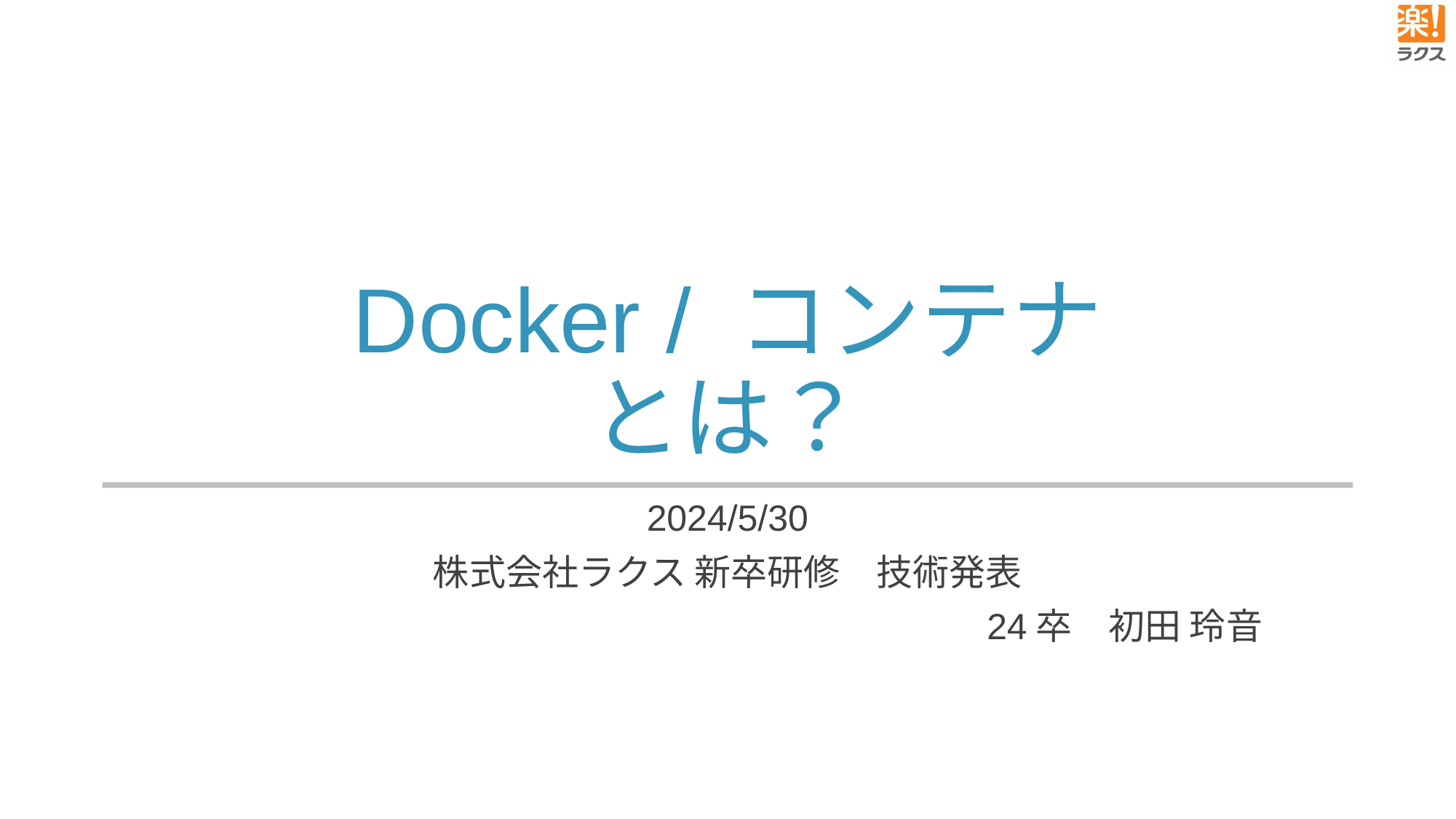

# Docker / コンテナ とは？
2024/5/30
株式会社ラクス 新卒研修　技術発表
24卒　初田 玲音